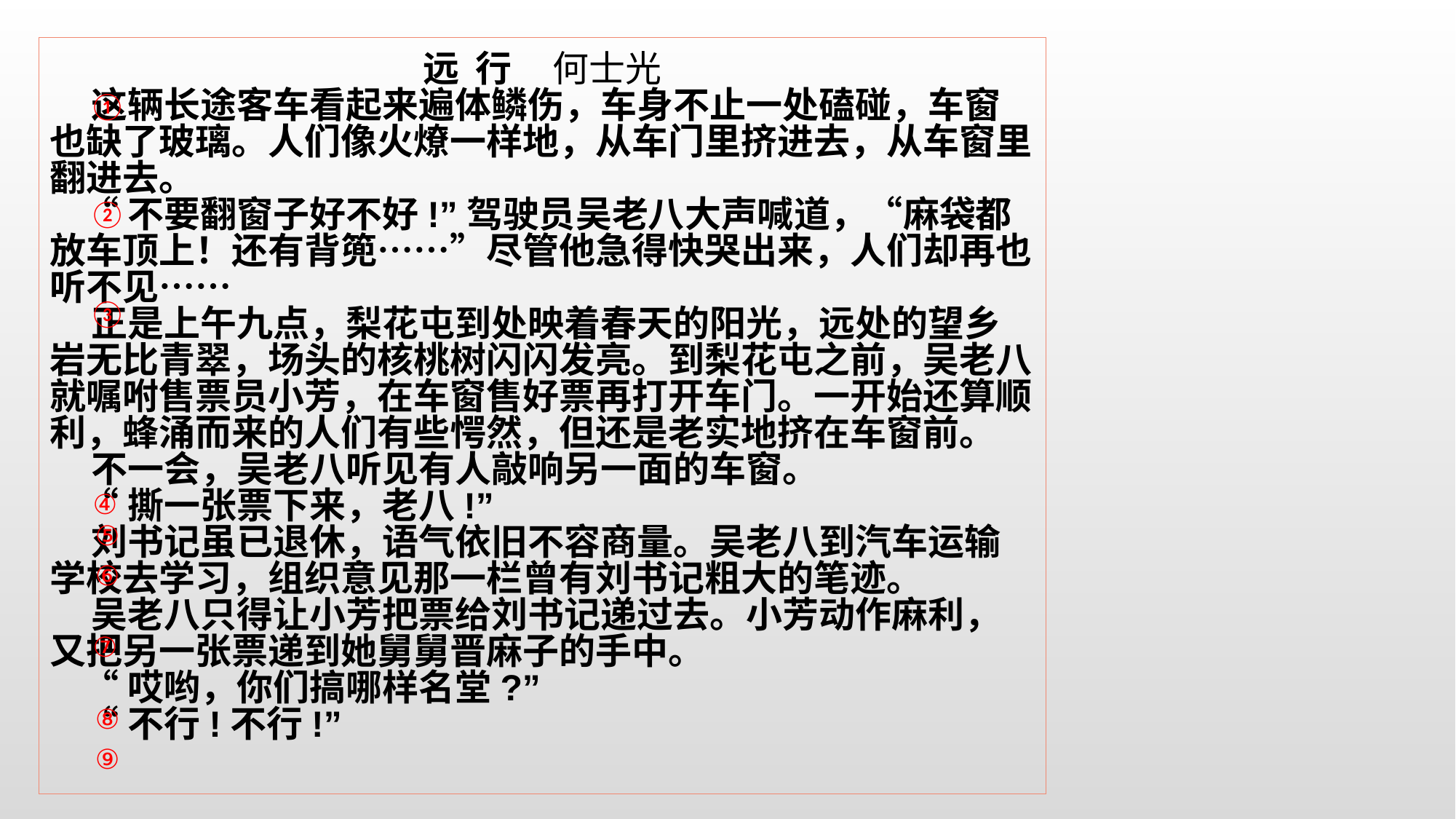

远  行     何士光
    这辆长途客车看起来遍体鳞伤，车身不止一处磕碰，车窗也缺了玻璃。人们像火燎一样地，从车门里挤进去，从车窗里翻进去。
    “不要翻窗子好不好!”驾驶员吴老八大声喊道，“麻袋都放车顶上！还有背篼……”尽管他急得快哭出来，人们却再也听不见……
    正是上午九点，梨花屯到处映着春天的阳光，远处的望乡岩无比青翠，场头的核桃树闪闪发亮。到梨花屯之前，吴老八就嘱咐售票员小芳，在车窗售好票再打开车门。一开始还算顺利，蜂涌而来的人们有些愕然，但还是老实地挤在车窗前。
    不一会，吴老八听见有人敲响另一面的车窗。
    “撕一张票下来，老八!”
    刘书记虽已退休，语气依旧不容商量。吴老八到汽车运输学校去学习，组织意见那一栏曾有刘书记粗大的笔迹。
    吴老八只得让小芳把票给刘书记递过去。小芳动作麻利，又把另一张票递到她舅舅晋麻子的手中。
    “哎哟，你们搞哪样名堂?”
    “不行!不行!”
①
②
③
④
⑤
⑥
⑦
⑧
⑨